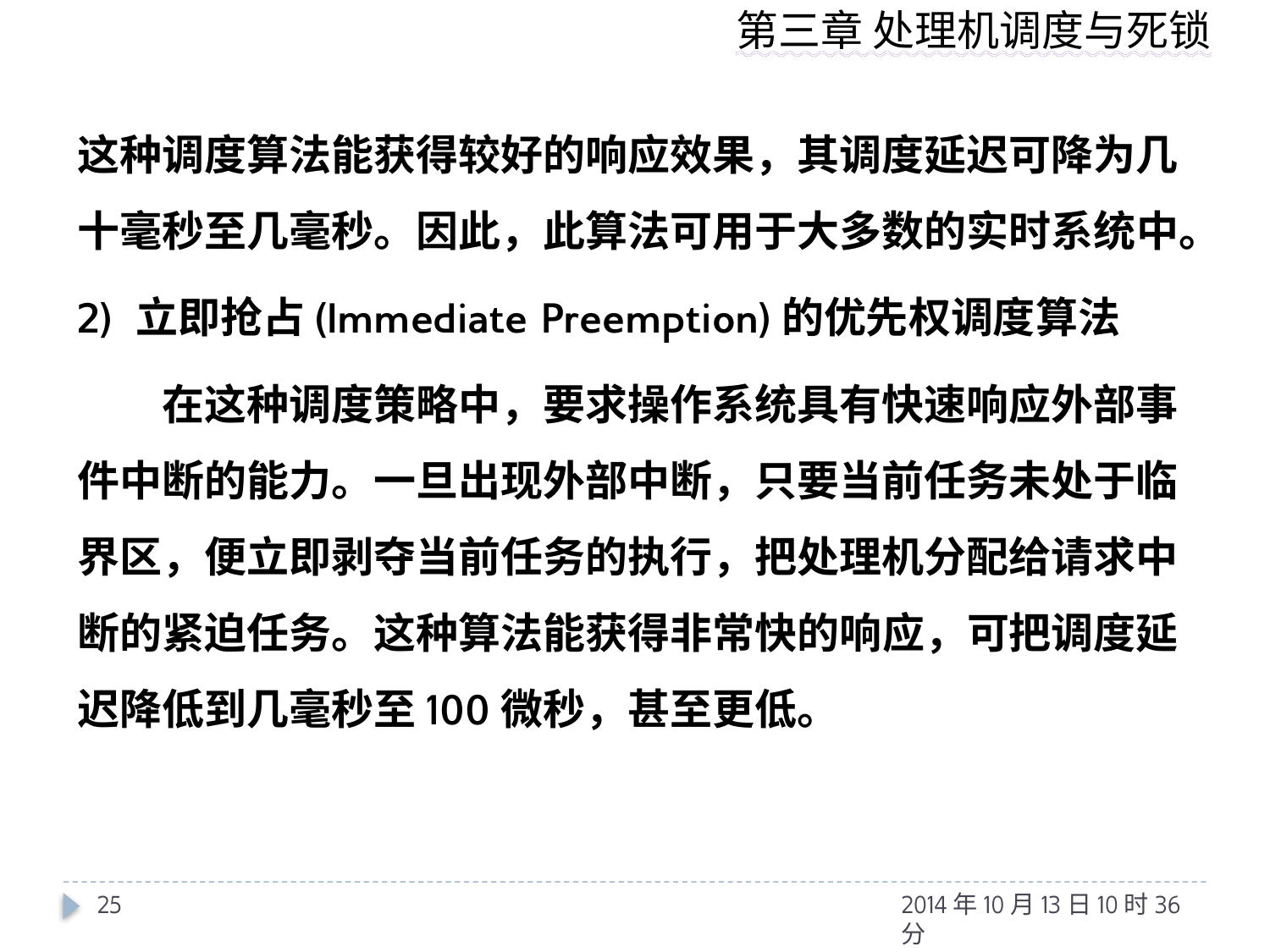

这种调度算法能获得较好的响应效果，其调度延迟可降为几十毫秒至几毫秒。因此，此算法可用于大多数的实时系统中。
2) 立即抢占(Immediate Preemption)的优先权调度算法
　　在这种调度策略中，要求操作系统具有快速响应外部事件中断的能力。一旦出现外部中断，只要当前任务未处于临界区，便立即剥夺当前任务的执行，把处理机分配给请求中断的紧迫任务。这种算法能获得非常快的响应，可把调度延迟降低到几毫秒至100微秒，甚至更低。

25
2014年10月13日10时36分